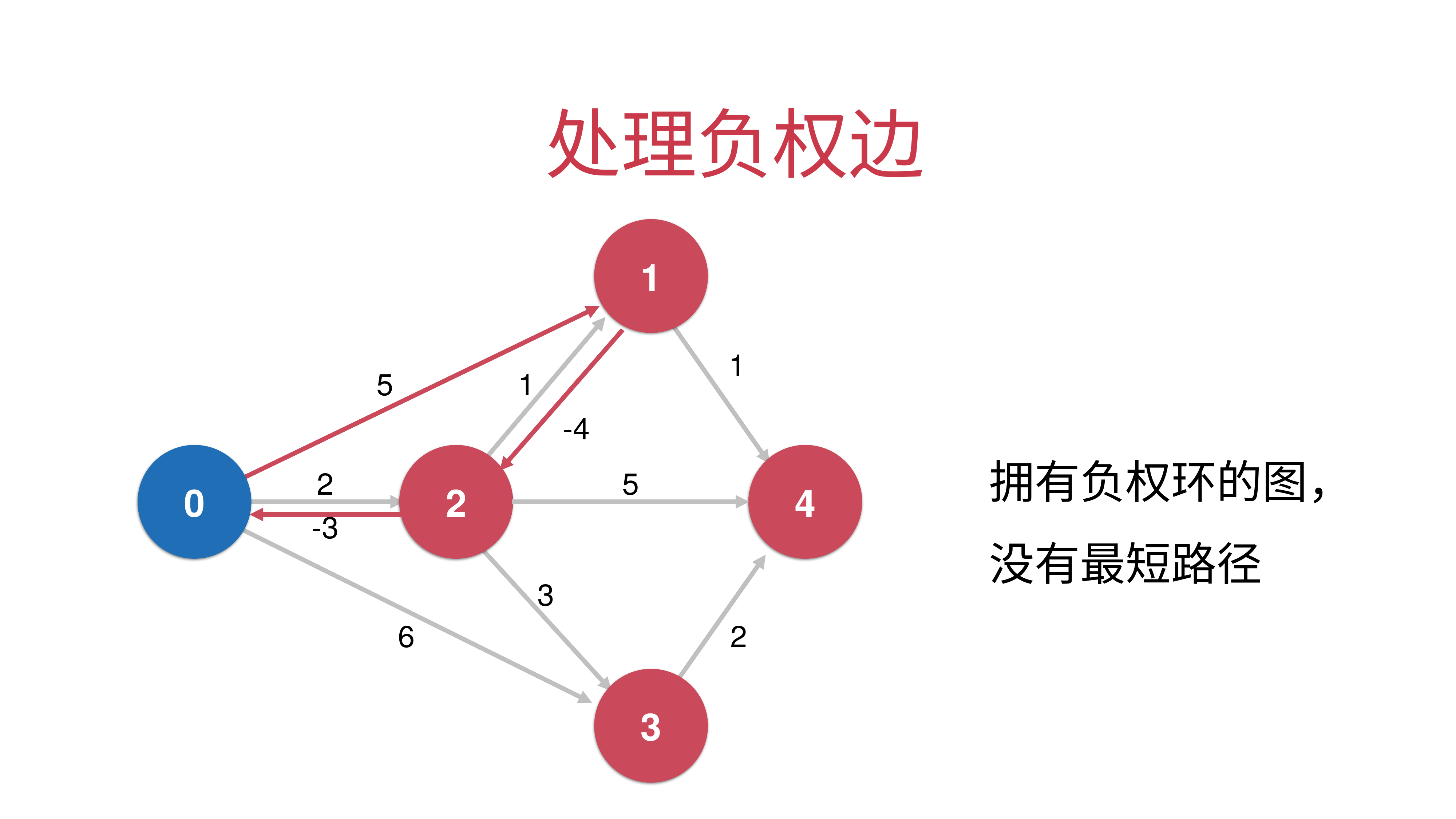

# 处理负权边
1

1
1
5
-4
拥有负权环的图，
没有最短路径
0
2
4
2
5

-3

3
6
2
3
6
0.29